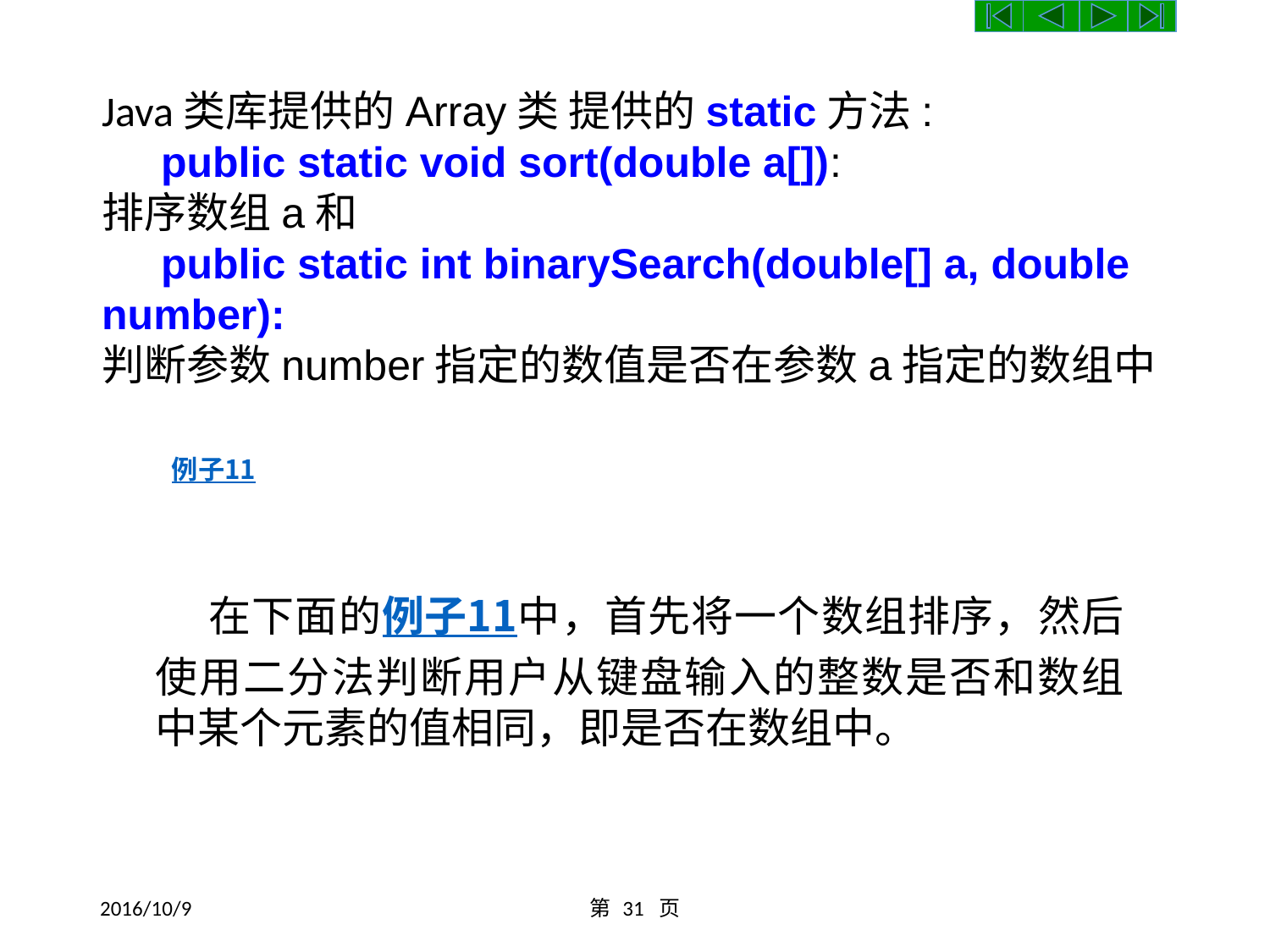

Java类库提供的Array类 提供的static方法:
     public static void sort(double a[]):
排序数组a和
     public static int binarySearch(double[] a, double number):
判断参数number指定的数值是否在参数a指定的数组中
例子11
    在下面的例子11中，首先将一个数组排序，然后使用二分法判断用户从键盘输入的整数是否和数组中某个元素的值相同，即是否在数组中。
2016/10/9
第 31  页